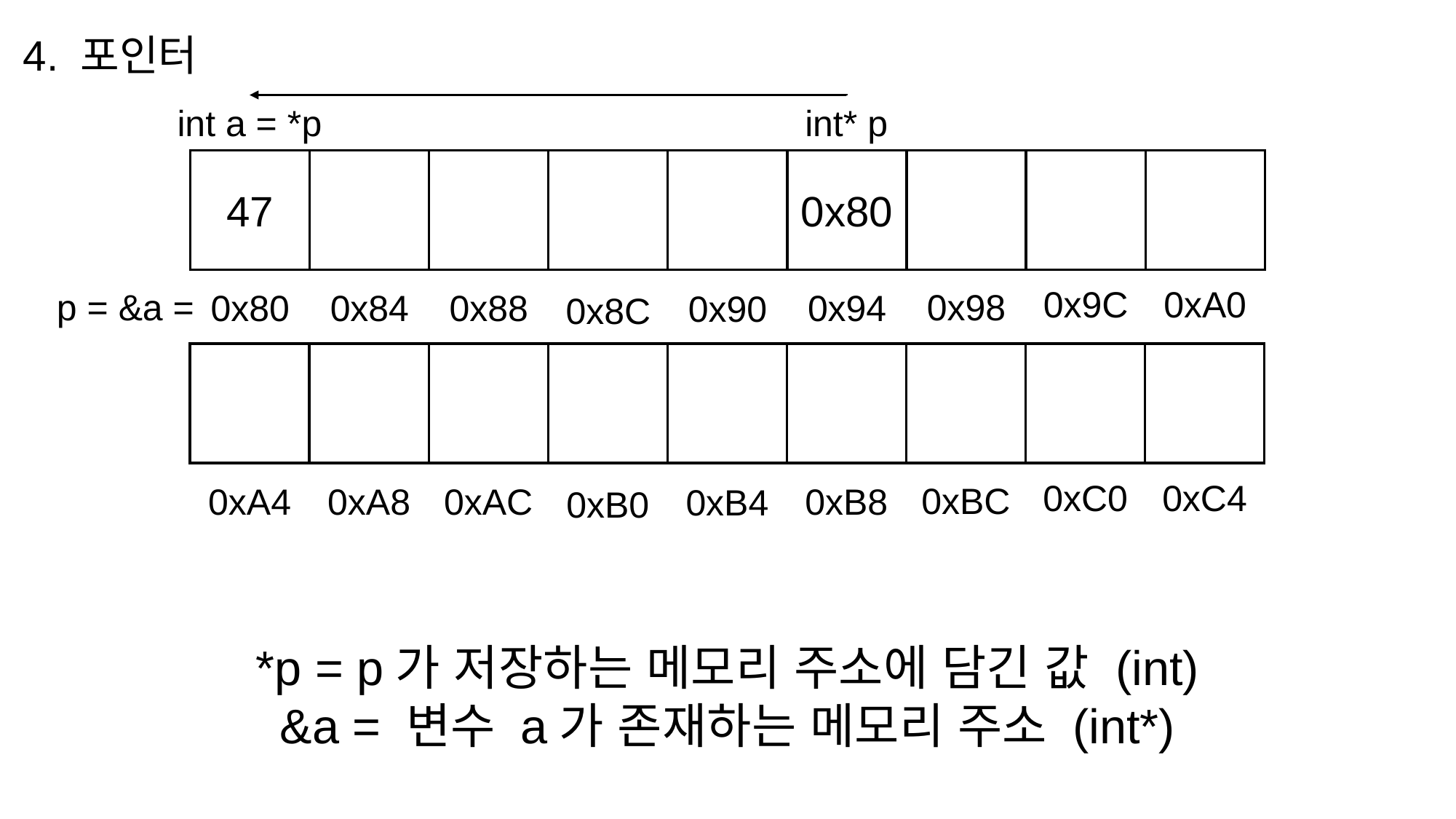

4. 포인터
int* p
int a = *p
47

0x80

0x9C
0xA0
0x98
p = &a =
0x80
0x88
0x94
0x84
0x90
0x8C

0xC0
0xC4
0xBC
0xA4
0xAC
0xB8
0xA8
0xB4
0xB0
*p = p가 저장하는 메모리 주소에 담긴 값 (int)
&a = 변수 a가 존재하는 메모리 주소 (int*)